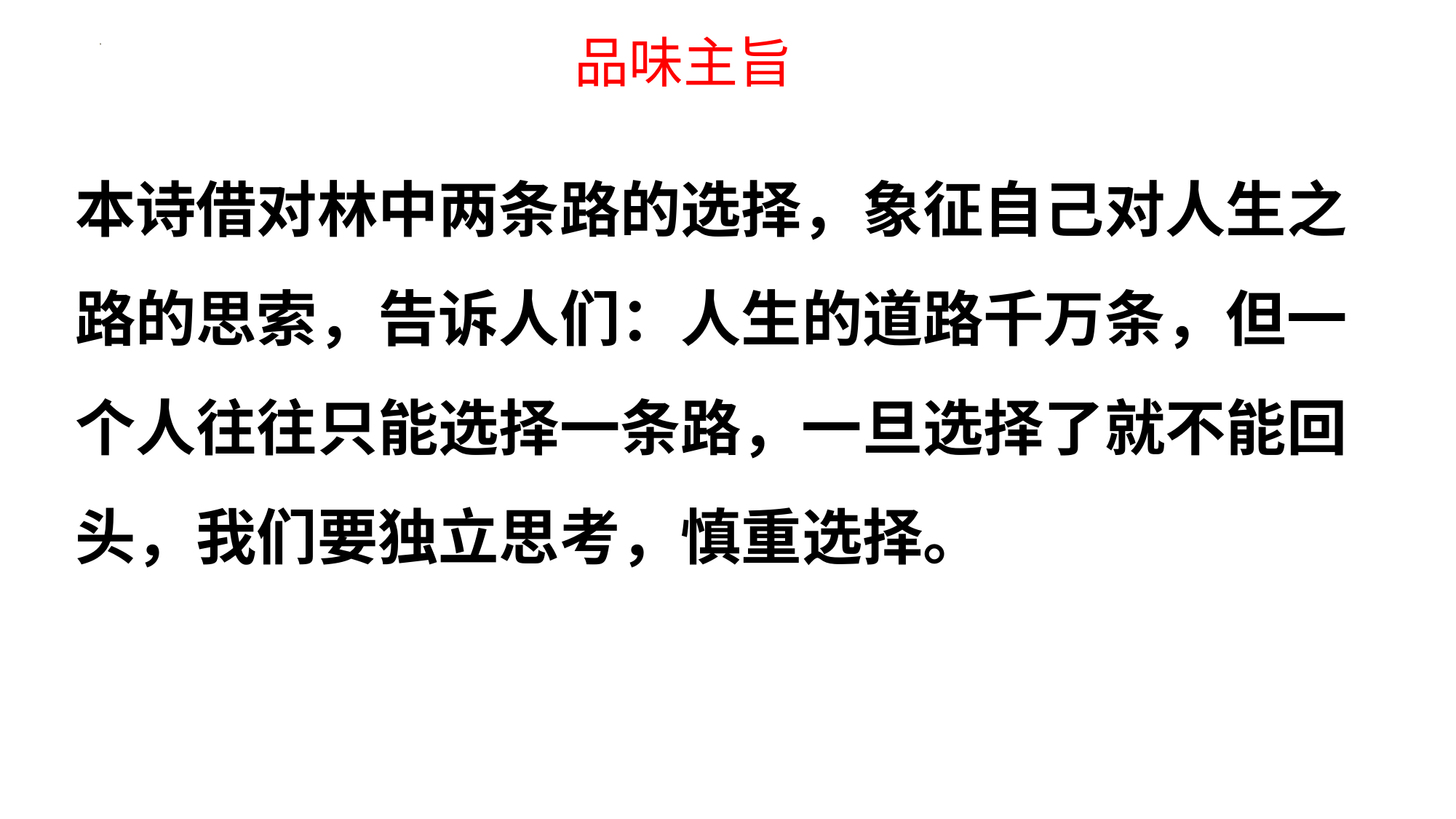

# 品味主旨
本诗借对林中两条路的选择，象征自己对人生之路的思索，告诉人们：人生的道路千万条，但一个人往往只能选择一条路，一旦选择了就不能回头，我们要独立思考，慎重选择。